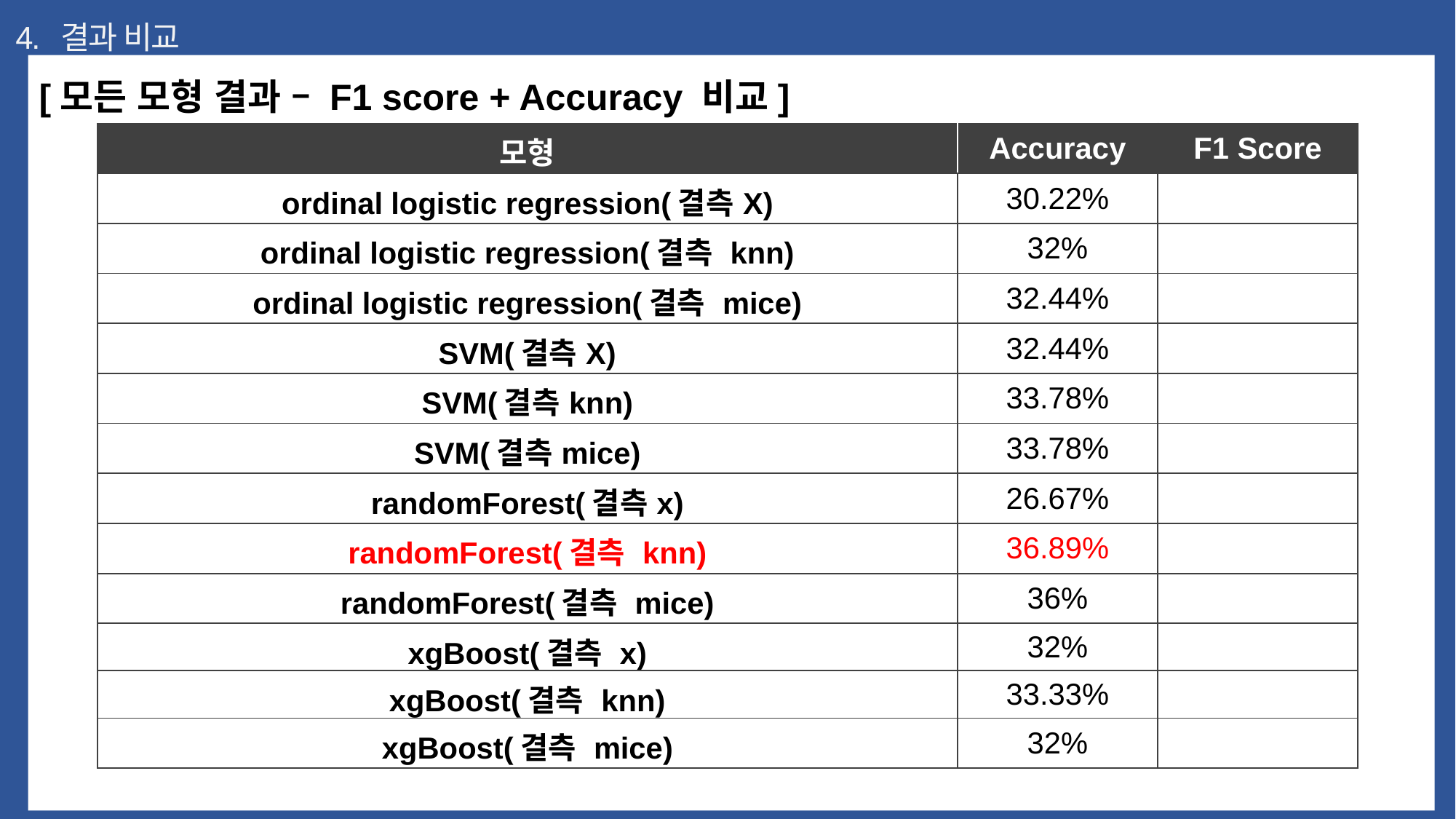

4. 결과 비교

[모든 모형 결과 – F1 score + Accuracy 비교]
| 모형 | Accuracy | F1 Score |
| --- | --- | --- |
| ordinal logistic regression(결측X) | 30.22% |  |
| ordinal logistic regression(결측 knn) | 32% |  |
| ordinal logistic regression(결측 mice) | 32.44% |  |
| SVM(결측X) | 32.44% |  |
| SVM(결측knn) | 33.78% |  |
| SVM(결측mice) | 33.78% |  |
| randomForest(결측x) | 26.67% |  |
| randomForest(결측 knn) | 36.89% |  |
| randomForest(결측 mice) | 36% |  |
| xgBoost(결측 x) | 32% |  |
| xgBoost(결측 knn) | 33.33% |  |
| xgBoost(결측 mice) | 32% |  |